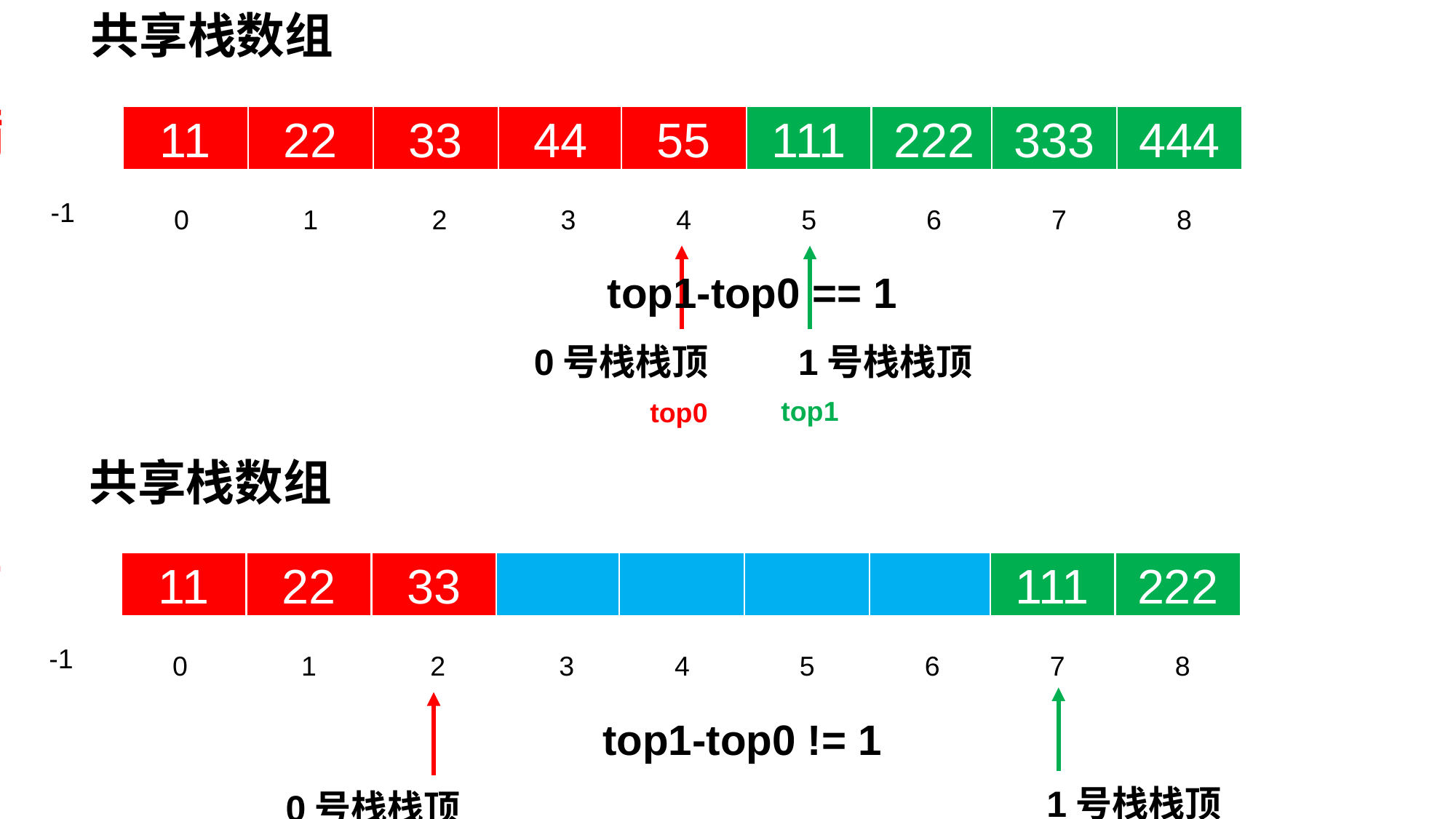

共享栈数组
①共享栈已满
11
22
33
44
55
111
222
333
444
-1
0
1
2
3
4
5
6
7
8
top1-top0 == 1
0号栈栈顶
1号栈栈顶
top1
top0
共享栈数组
②共享栈未满
11
22
33

111
222
-1
0
1
2
3
4
5
6
7
8
top1-top0 != 1
1号栈栈顶
0号栈栈顶
top1
top0